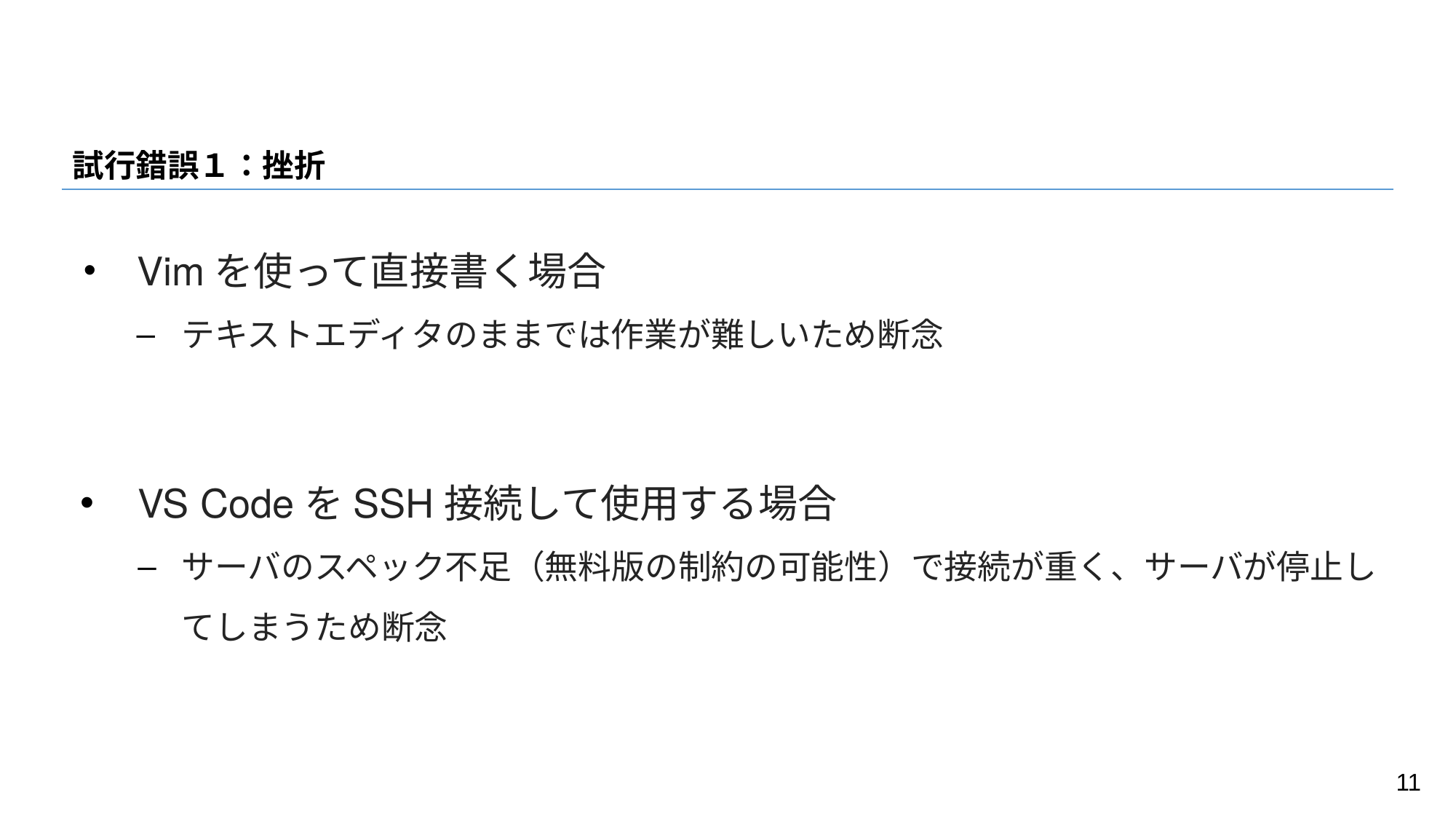

試行錯誤１：挫折
 Vimを使って直接書く場合
テキストエディタのままでは作業が難しいため断念

 VS CodeをSSH接続して使用する場合
サーバのスペック不足（無料版の制約の可能性）で接続が重く、サーバが停止してしまうため断念

11